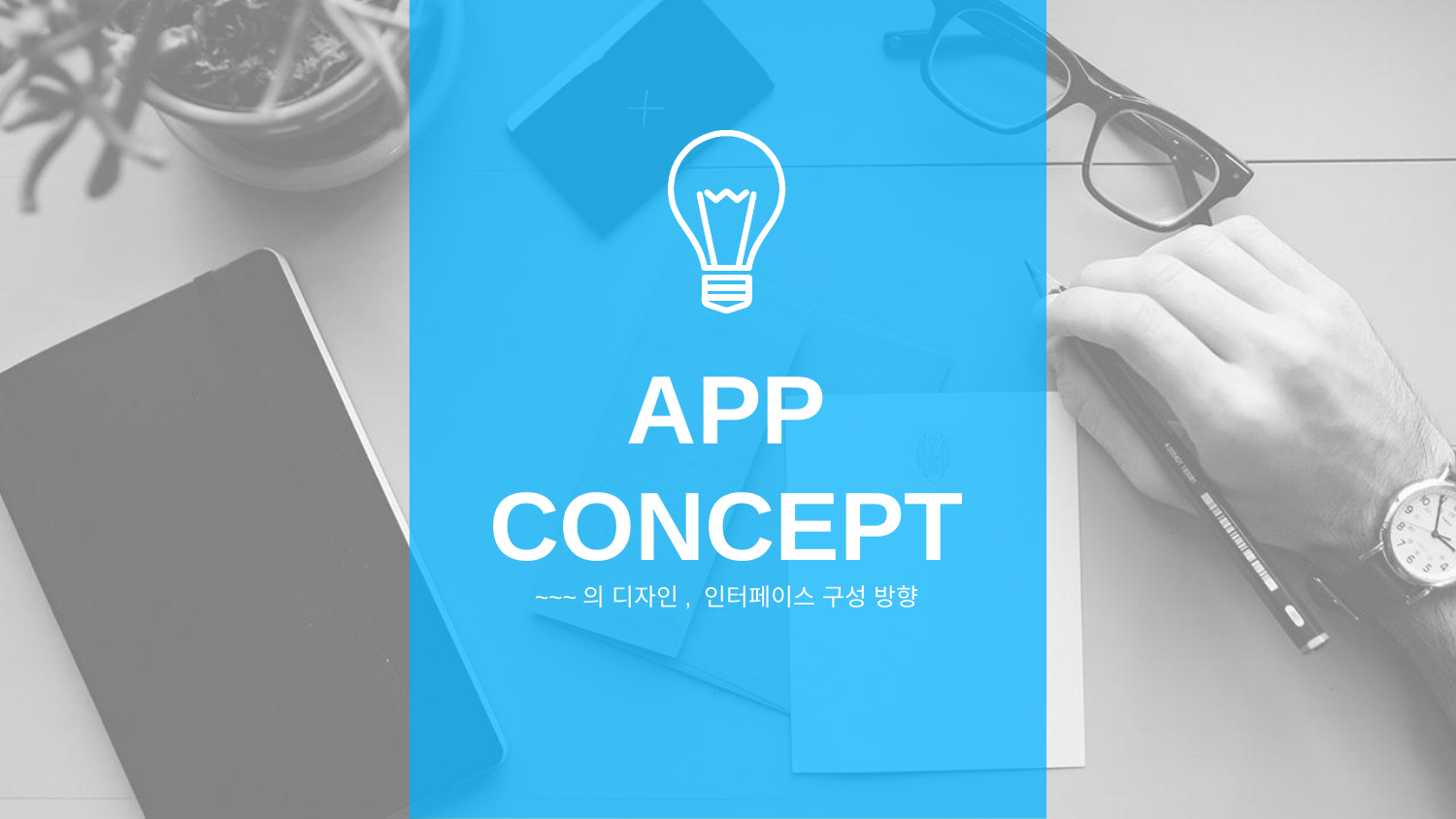

APP
CONCEPT
~~~의 디자인, 인터페이스 구성 방향